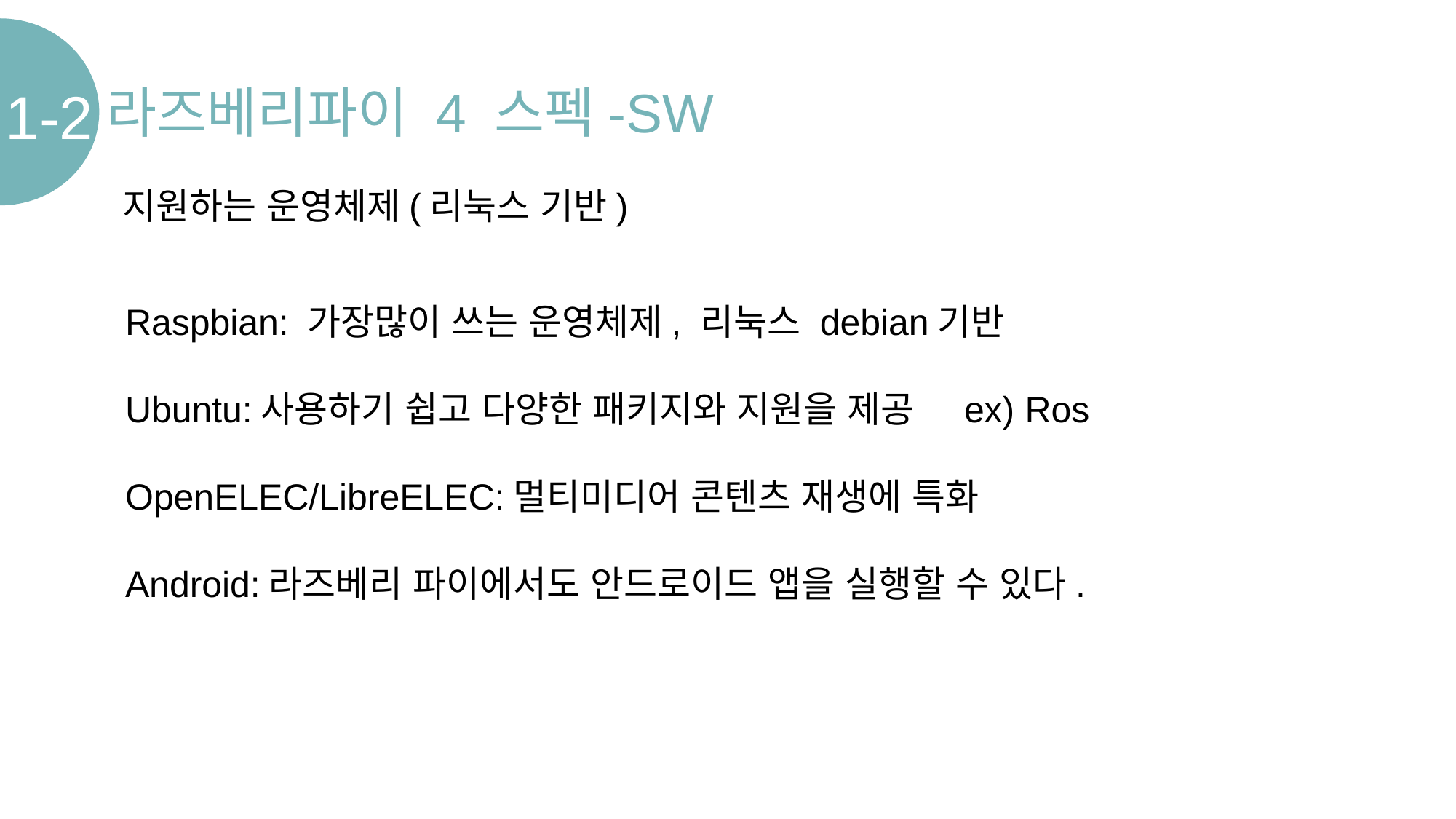

1-2
라즈베리파이 4 스펙-SW
지원하는 운영체제(리눅스 기반)
Raspbian: 가장많이 쓰는 운영체제, 리눅스 debian기반

Ubuntu:사용하기 쉽고 다양한 패키지와 지원을 제공    ex) Ros

OpenELEC/LibreELEC:멀티미디어 콘텐츠 재생에 특화

Android:라즈베리 파이에서도 안드로이드 앱을 실행할 수 있다.